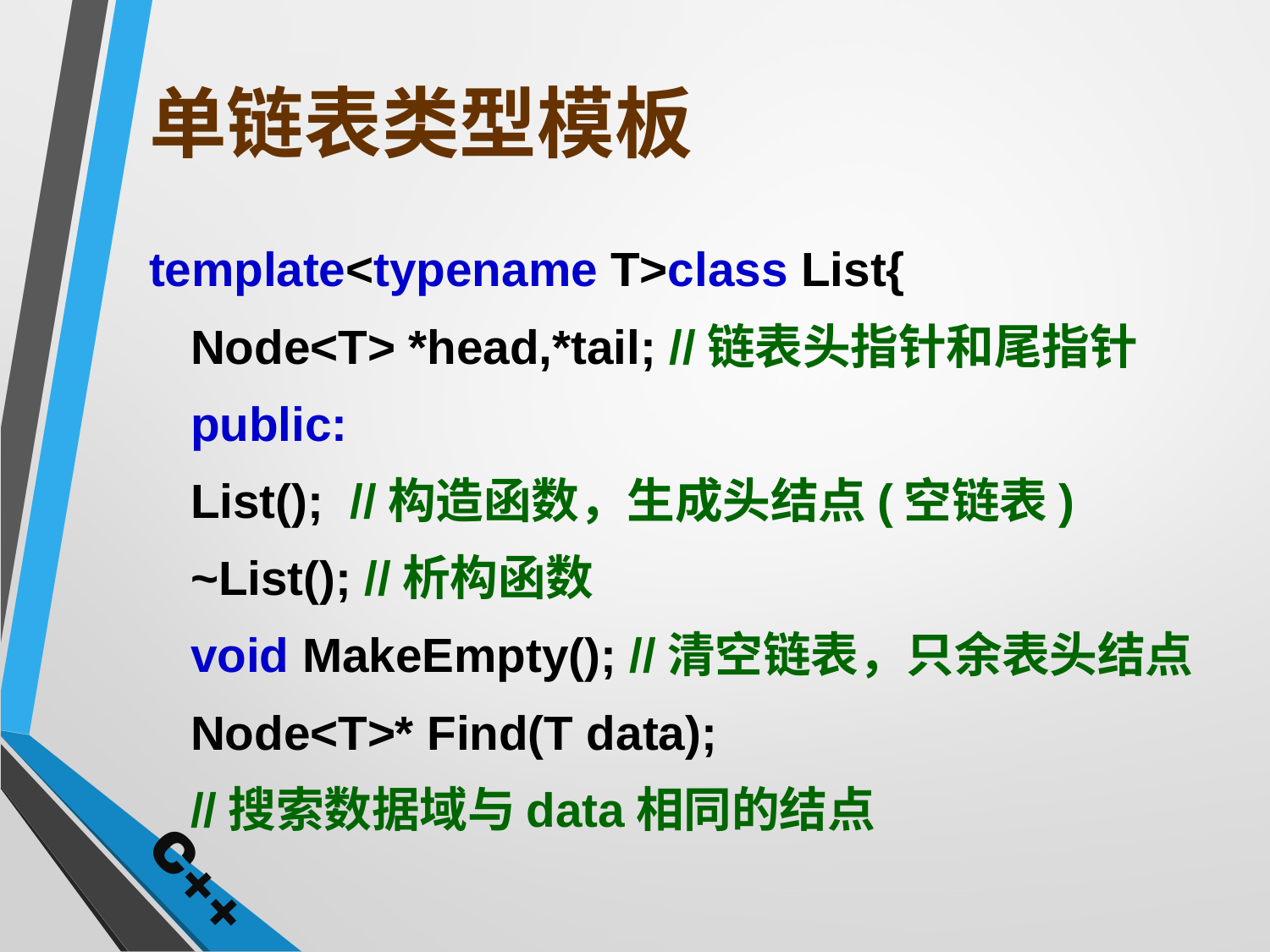

# 单链表类型模板
template<typename T>class List{
	Node<T> *head,*tail; //链表头指针和尾指针
	public:
	List();  //构造函数，生成头结点(空链表)
	~List(); //析构函数
	void MakeEmpty(); //清空链表，只余表头结点
	Node<T>* Find(T data);
		//搜索数据域与data相同的结点